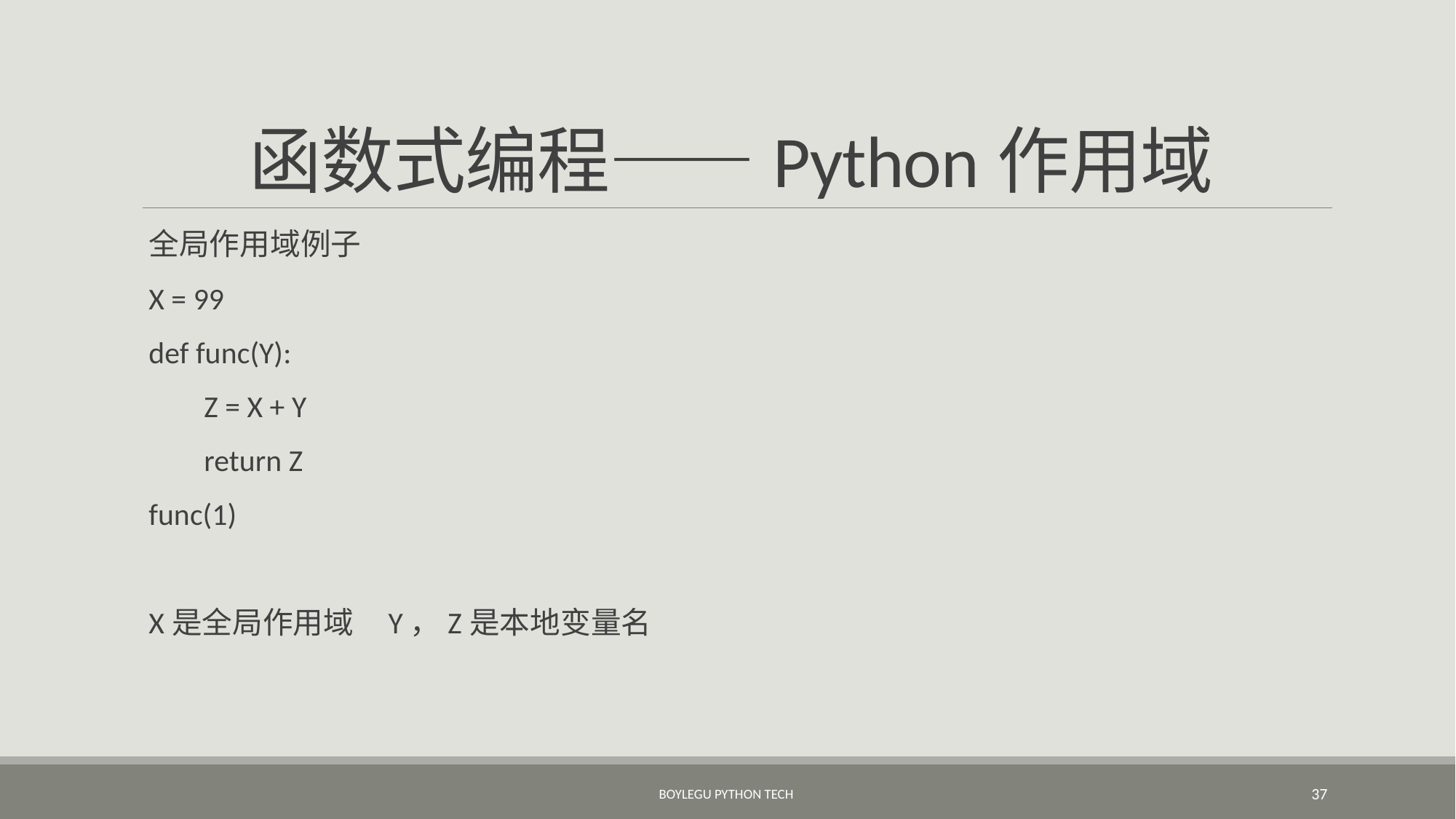

# 函数式编程——Python作用域
全局作用域例子
X = 99
def func(Y):
        Z = X + Y
        return Z
func(1)

X是全局作用域    Y，Z是本地变量名
BoyleGu Python Tech
37